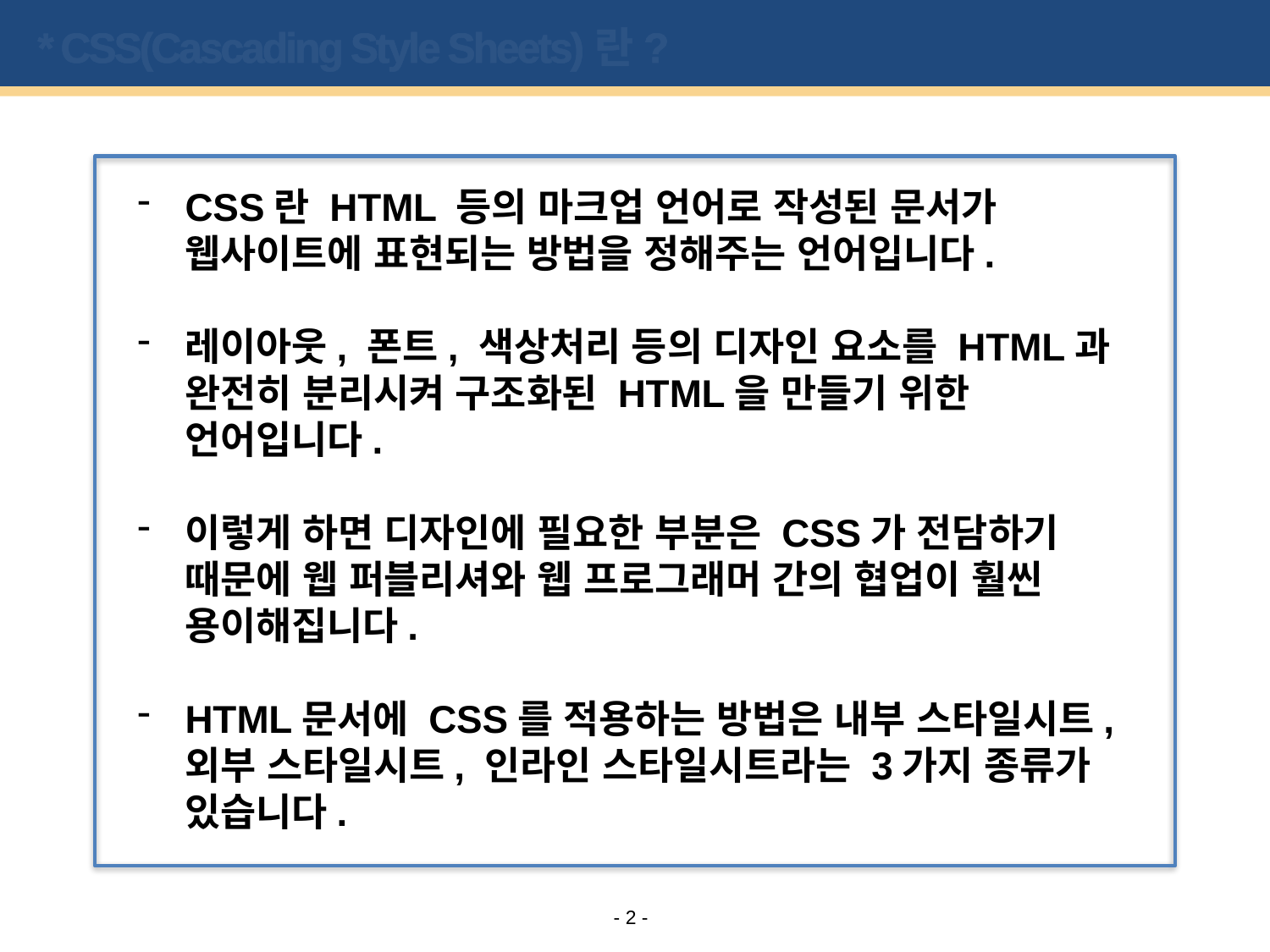

# * CSS(Cascading Style Sheets)란?

CSS란 HTML 등의 마크업 언어로 작성된 문서가 웹사이트에 표현되는 방법을 정해주는 언어입니다.

레이아웃, 폰트, 색상처리 등의 디자인 요소를 HTML과 완전히 분리시켜 구조화된 HTML을 만들기 위한 언어입니다.

이렇게 하면 디자인에 필요한 부분은 CSS가 전담하기 때문에 웹 퍼블리셔와 웹 프로그래머 간의 협업이 훨씬 용이해집니다.

HTML문서에 CSS를 적용하는 방법은 내부 스타일시트, 외부 스타일시트, 인라인 스타일시트라는 3가지 종류가 있습니다.